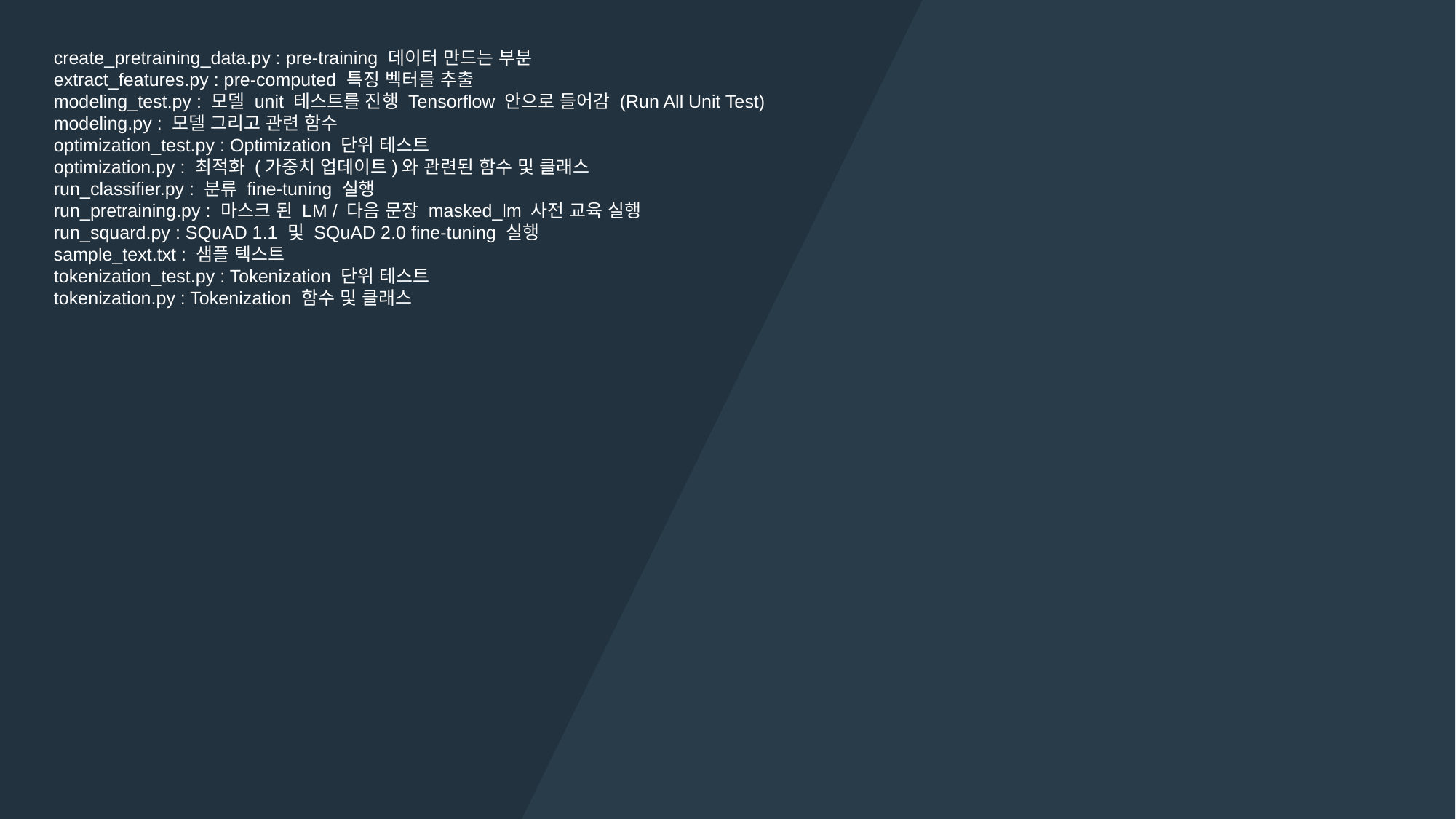

create_pretraining_data.py : pre-training 데이터 만드는 부분
extract_features.py : pre-computed 특징 벡터를 추출
modeling_test.py : 모델 unit 테스트를 진행 Tensorflow 안으로 들어감 (Run All Unit Test)
modeling.py : 모델 그리고 관련 함수
optimization_test.py : Optimization 단위 테스트
optimization.py : 최적화 (가중치 업데이트)와 관련된 함수 및 클래스
run_classifier.py : 분류 fine-tuning 실행
run_pretraining.py : 마스크 된 LM / 다음 문장 masked_lm 사전 교육 실행
run_squard.py : SQuAD 1.1 및 SQuAD 2.0 fine-tuning 실행
sample_text.txt : 샘플 텍스트
tokenization_test.py : Tokenization 단위 테스트
tokenization.py : Tokenization 함수 및 클래스